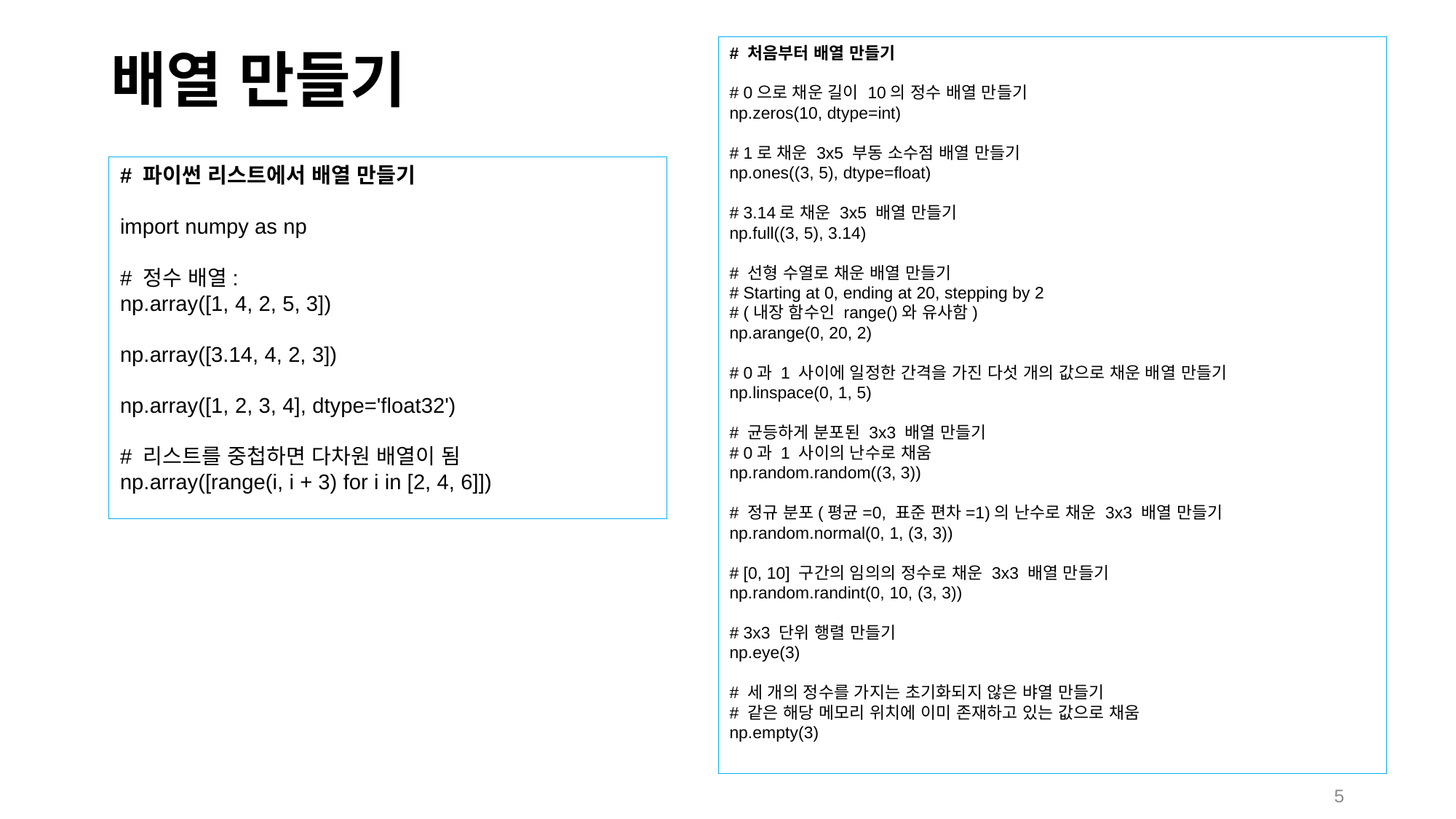

# 배열 만들기
# 처음부터 배열 만들기

# 0으로 채운 길이 10의 정수 배열 만들기
np.zeros(10, dtype=int)

# 1로 채운 3x5 부동 소수점 배열 만들기
np.ones((3, 5), dtype=float)

# 3.14로 채운 3x5 배열 만들기
np.full((3, 5), 3.14)

# 선형 수열로 채운 배열 만들기
# Starting at 0, ending at 20, stepping by 2
# (내장 함수인 range()와 유사함)
np.arange(0, 20, 2)

# 0과 1 사이에 일정한 간격을 가진 다섯 개의 값으로 채운 배열 만들기
np.linspace(0, 1, 5)

# 균등하게 분포된 3x3 배열 만들기
# 0과 1 사이의 난수로 채움
np.random.random((3, 3))

# 정규 분포(평균=0, 표준 편차=1)의 난수로 채운 3x3 배열 만들기
np.random.normal(0, 1, (3, 3))

# [0, 10] 구간의 임의의 정수로 채운 3x3 배열 만들기
np.random.randint(0, 10, (3, 3))

# 3x3 단위 행렬 만들기
np.eye(3)

# 세 개의 정수를 가지는 초기화되지 않은 뱌열 만들기
# 같은 해당 메모리 위치에 이미 존재하고 있는 값으로 채움
np.empty(3)
# 파이썬 리스트에서 배열 만들기

import numpy as np

# 정수 배열:
np.array([1, 4, 2, 5, 3])

np.array([3.14, 4, 2, 3])

np.array([1, 2, 3, 4], dtype='float32')

# 리스트를 중첩하면 다차원 배열이 됨
np.array([range(i, i + 3) for i in [2, 4, 6]])
5